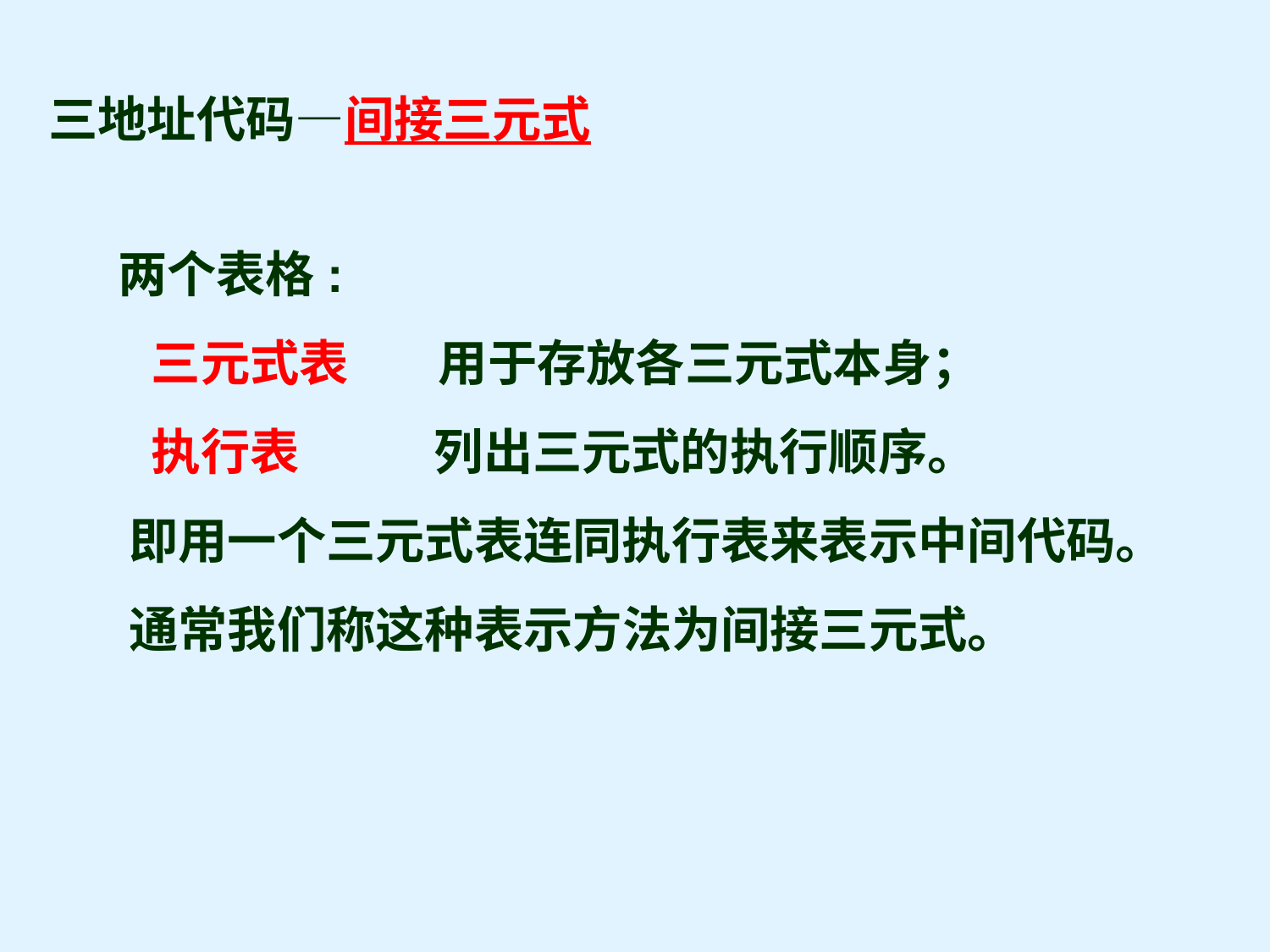

三地址代码—间接三元式
      两个表格:
         三元式表        用于存放各三元式本身；
         执行表            列出三元式的执行顺序。
       即用一个三元式表连同执行表来表示中间代码。
       通常我们称这种表示方法为间接三元式。